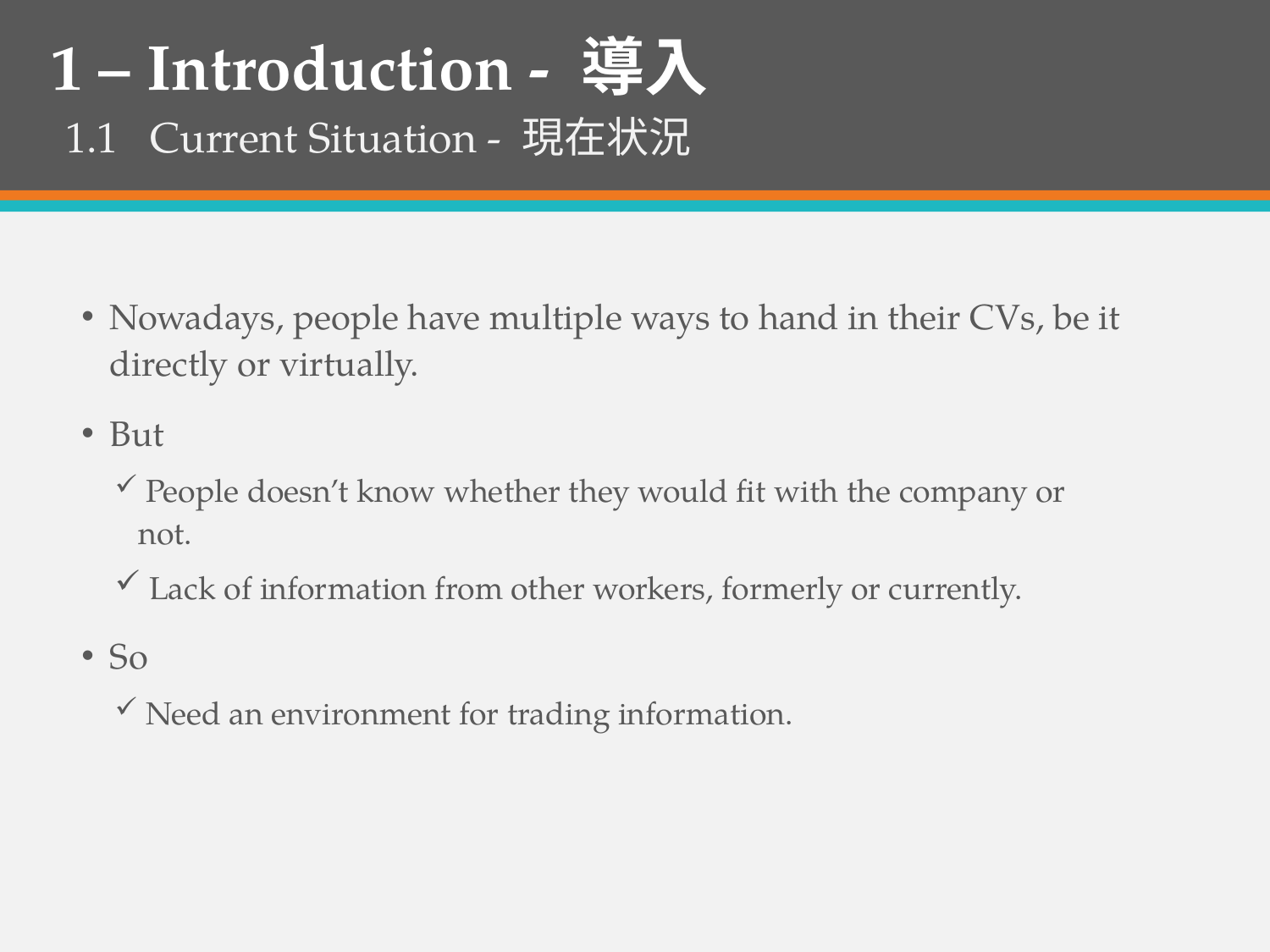

1 – Introduction - 導入
1.1   Current Situation - 現在状況
Nowadays, people have multiple ways to hand in their CVs, be it directly or virtually.
But
 People doesn’t know whether they would fit with the company or not.
 Lack of information from other workers, formerly or currently.
So
 Need an environment for trading information.